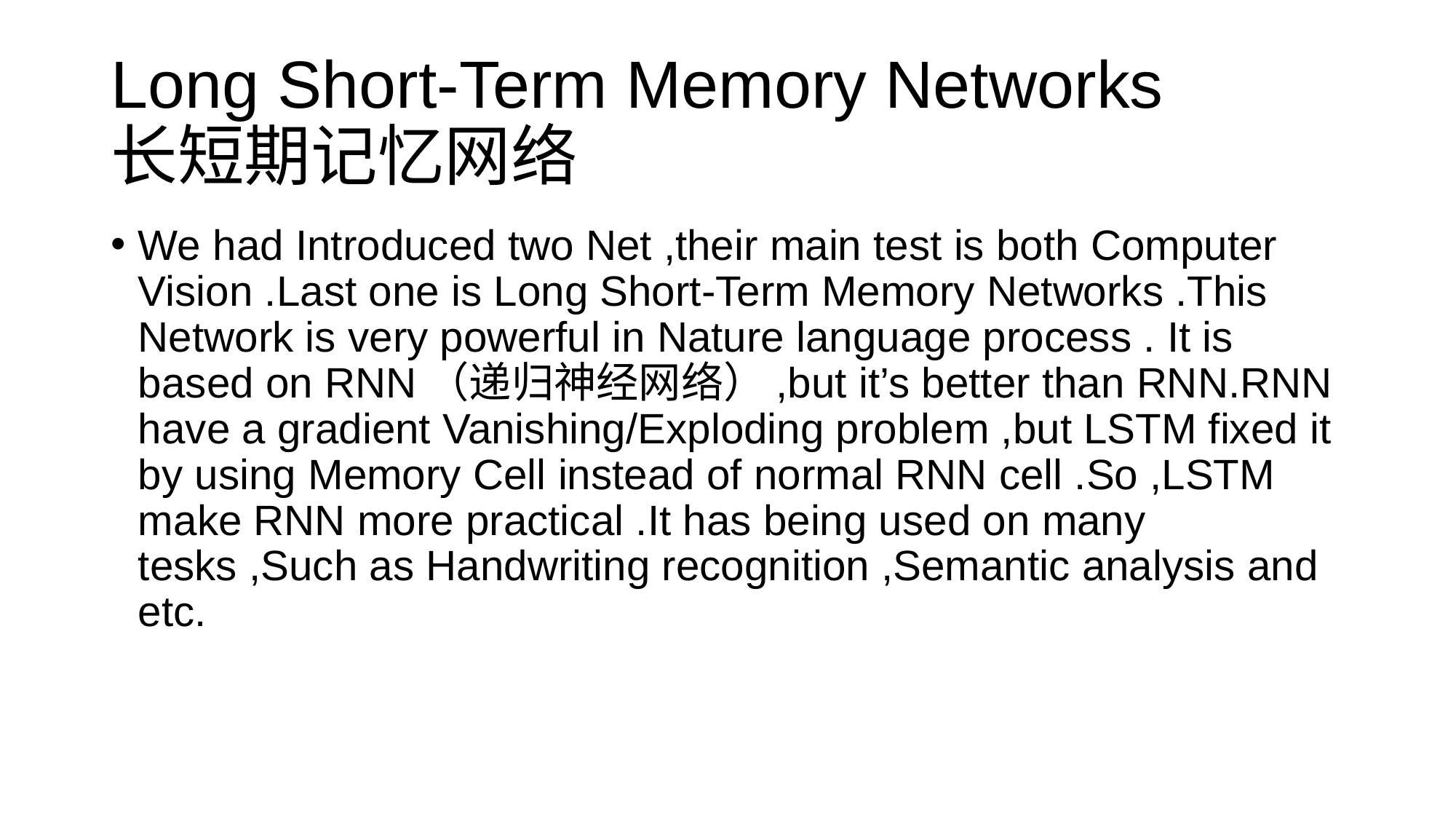

# Long Short-Term Memory Networks 长短期记忆网络
We had Introduced two Net ,their main test is both Computer Vision .Last one is Long Short-Term Memory Networks .This Network is very powerful in Nature language process . It is based on RNN（递归神经网络）,but it’s better than RNN.RNN have a gradient Vanishing/Exploding problem ,but LSTM fixed it by using Memory Cell instead of normal RNN cell .So ,LSTM make RNN more practical .It has being used on many tesks ,Such as Handwriting recognition ,Semantic analysis and etc.